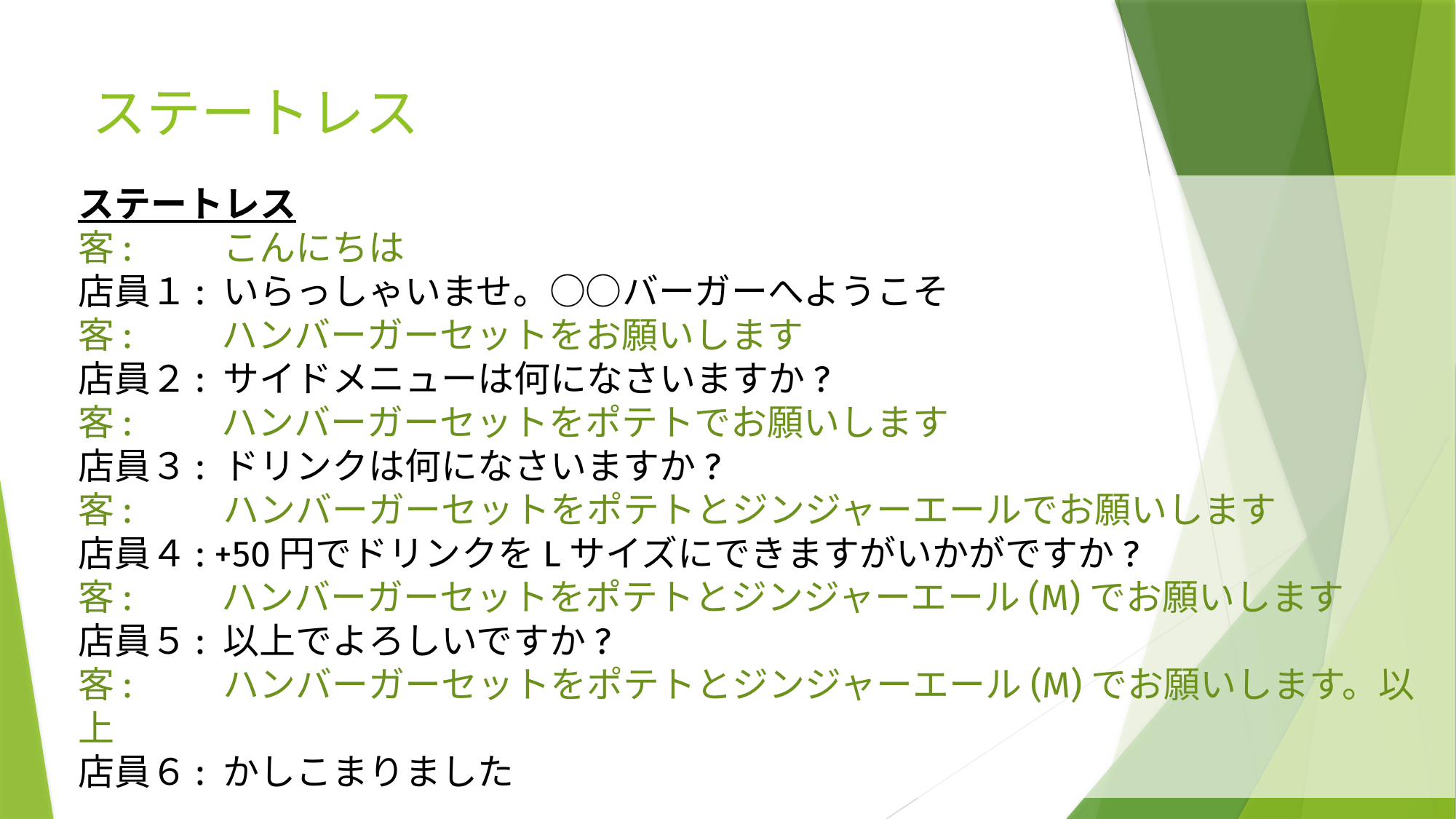

# ステートレス
ステートレス
客: 　　こんにちは
店員１: いらっしゃいませ。○○バーガーへようこそ
客:　　 ハンバーガーセットをお願いします
店員２: サイドメニューは何になさいますか?
客:　　 ハンバーガーセットをポテトでお願いします
店員３: ドリンクは何になさいますか?
客: 　　ハンバーガーセットをポテトとジンジャーエールでお願いします
店員４: +50円でドリンクをLサイズにできますがいかがですか?
客:　　 ハンバーガーセットをポテトとジンジャーエール(M)でお願いします
店員５: 以上でよろしいですか?
客: 　　ハンバーガーセットをポテトとジンジャーエール(M)でお願いします。以上
店員６: かしこまりました